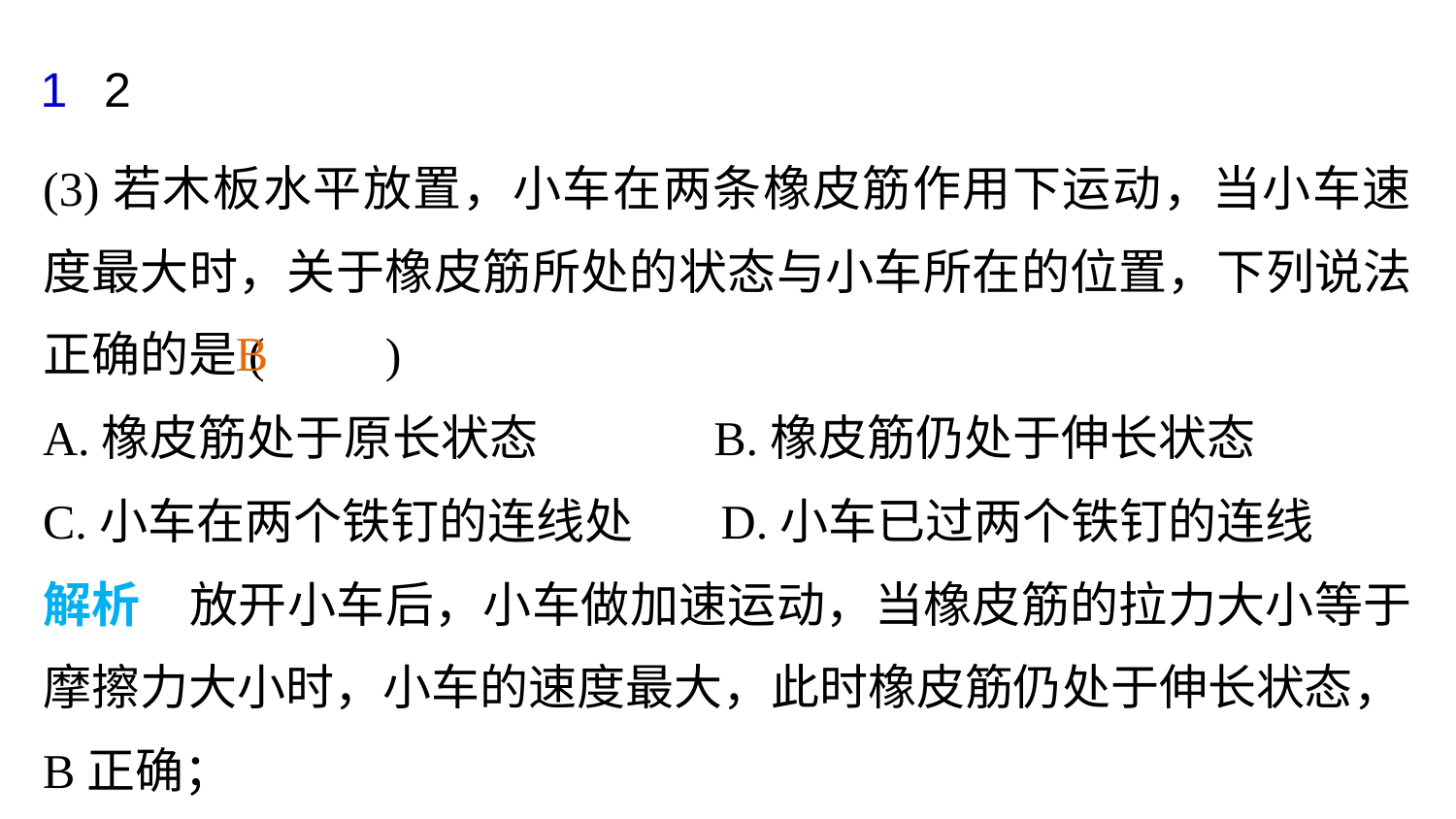

1
2
(3)若木板水平放置，小车在两条橡皮筋作用下运动，当小车速度最大时，关于橡皮筋所处的状态与小车所在的位置，下列说法正确的是(　　)
A.橡皮筋处于原长状态               B.橡皮筋仍处于伸长状态
C.小车在两个铁钉的连线处       D.小车已过两个铁钉的连线
解析　放开小车后，小车做加速运动，当橡皮筋的拉力大小等于摩擦力大小时，小车的速度最大，此时橡皮筋仍处于伸长状态，B正确；
B